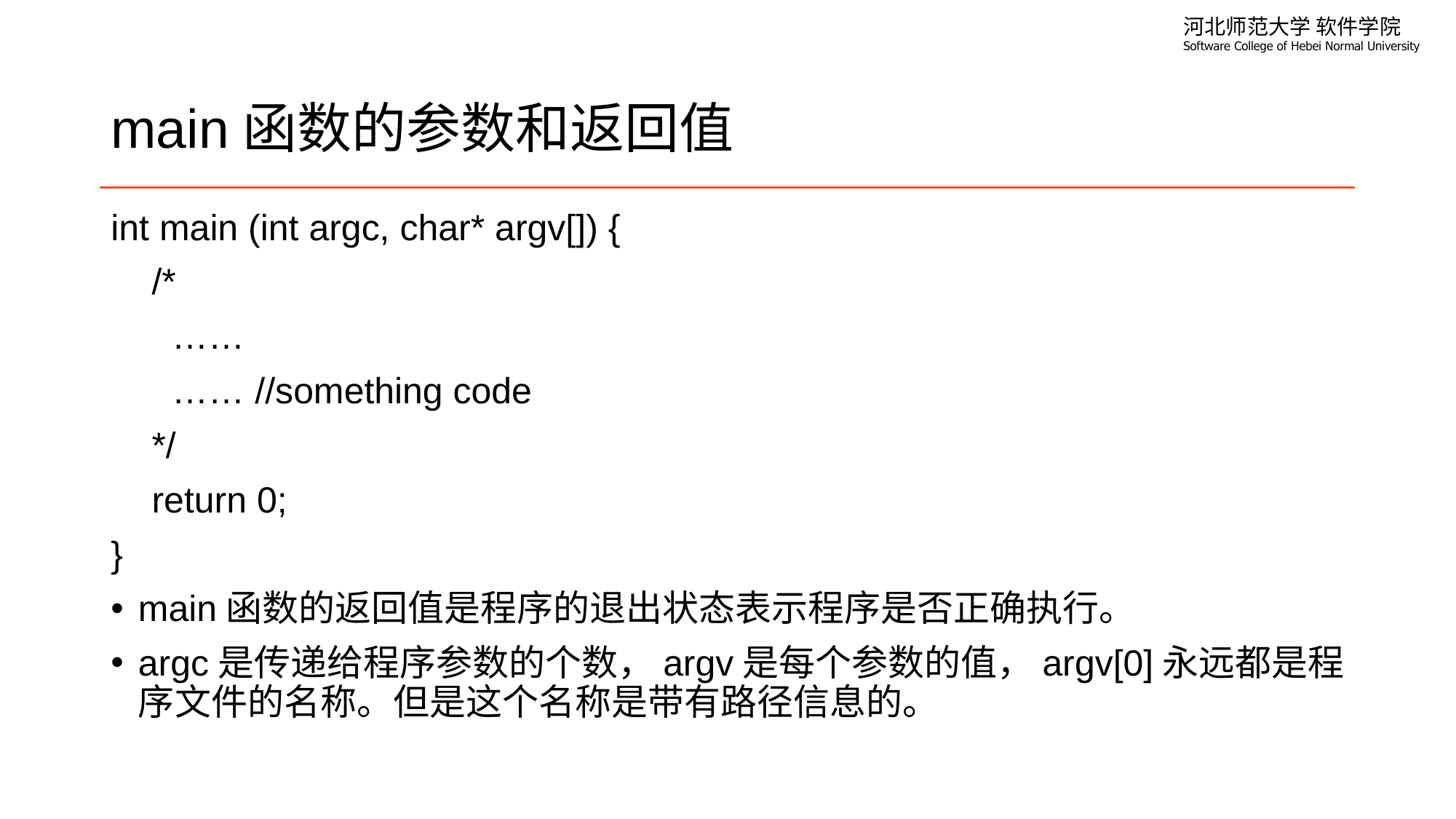

# main函数的参数和返回值
int main (int argc, char* argv[]) {
    /*
      ……
      …… //something code
    */
    return 0;
}
main函数的返回值是程序的退出状态表示程序是否正确执行。
argc是传递给程序参数的个数，argv是每个参数的值，argv[0]永远都是程序文件的名称。但是这个名称是带有路径信息的。